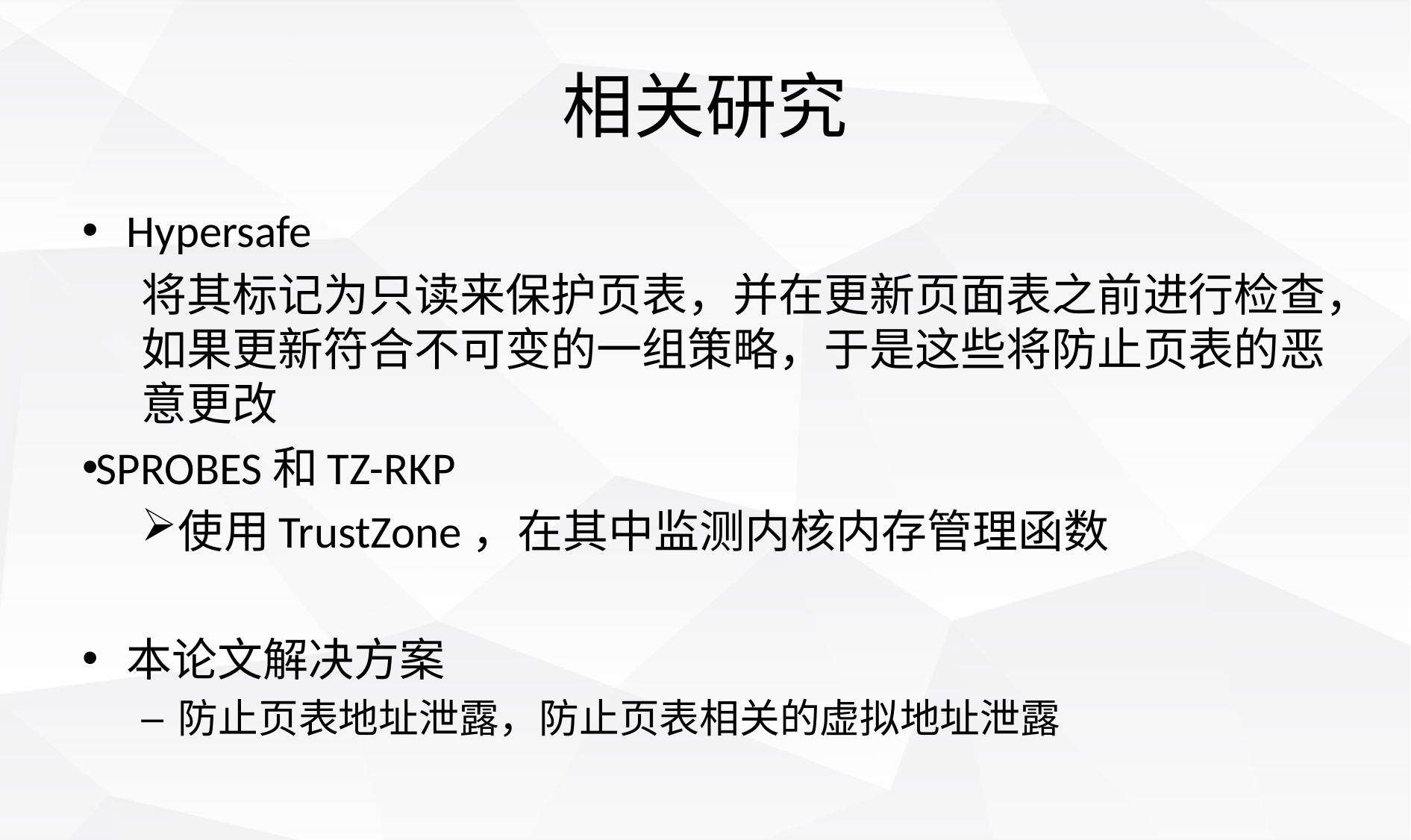

# 相关研究
Hypersafe
将其标记为只读来保护页表，并在更新页面表之前进行检查，如果更新符合不可变的一组策略，于是这些将防止页表的恶意更改
SPROBES和TZ-RKP
使用TrustZone，在其中监测内核内存管理函数

本论文解决方案
防止页表地址泄露，防止页表相关的虚拟地址泄露